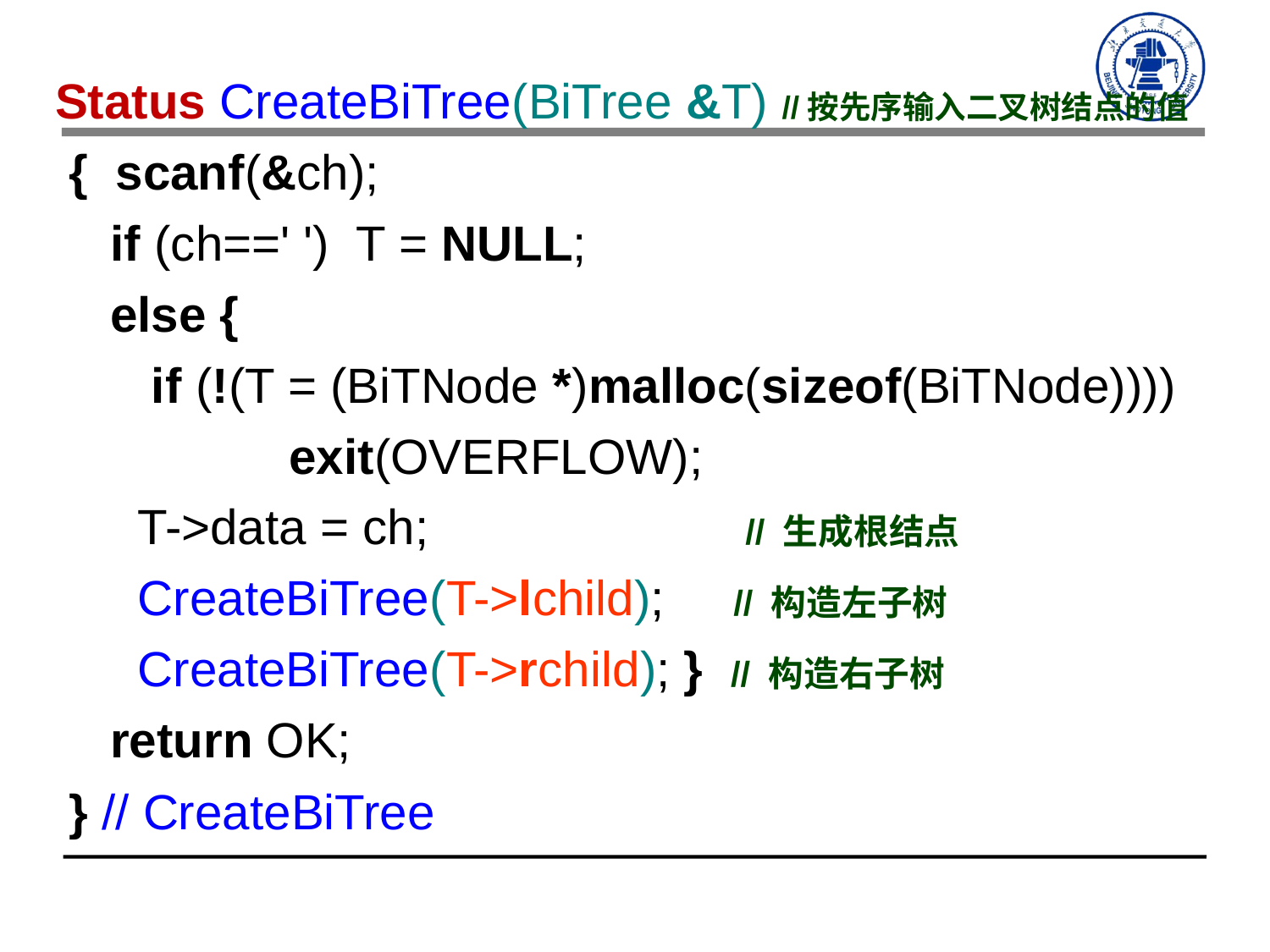

Status CreateBiTree(BiTree &T) //按先序输入二叉树结点的值
 {  scanf(&ch);
    if (ch==' ')  T = NULL;
    else {
       if (!(T = (BiTNode *)malloc(sizeof(BiTNode))))
                 exit(OVERFLOW);
      T->data = ch;                       // 生成根结点
      CreateBiTree(T->lchild);     // 构造左子树
      CreateBiTree(T->rchild); }  // 构造右子树
    return OK;
 } // CreateBiTree